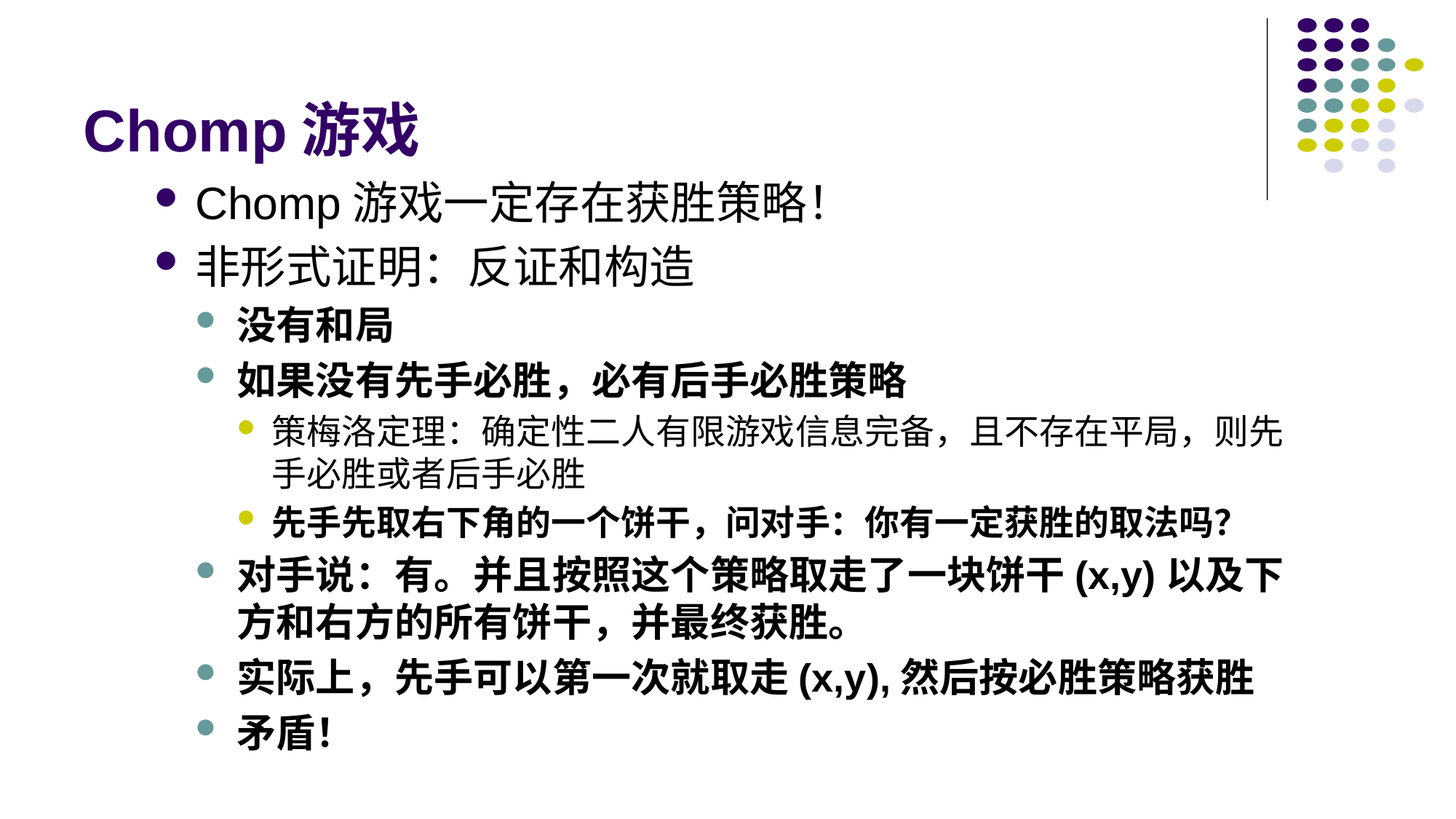

# Chomp游戏
Chomp游戏一定存在获胜策略！
非形式证明：反证和构造
没有和局
如果没有先手必胜，必有后手必胜策略
策梅洛定理：确定性二人有限游戏信息完备，且不存在平局，则先手必胜或者后手必胜
先手先取右下角的一个饼干，问对手：你有一定获胜的取法吗？
对手说：有。并且按照这个策略取走了一块饼干(x,y)以及下方和右方的所有饼干，并最终获胜。
实际上，先手可以第一次就取走(x,y),然后按必胜策略获胜
矛盾！